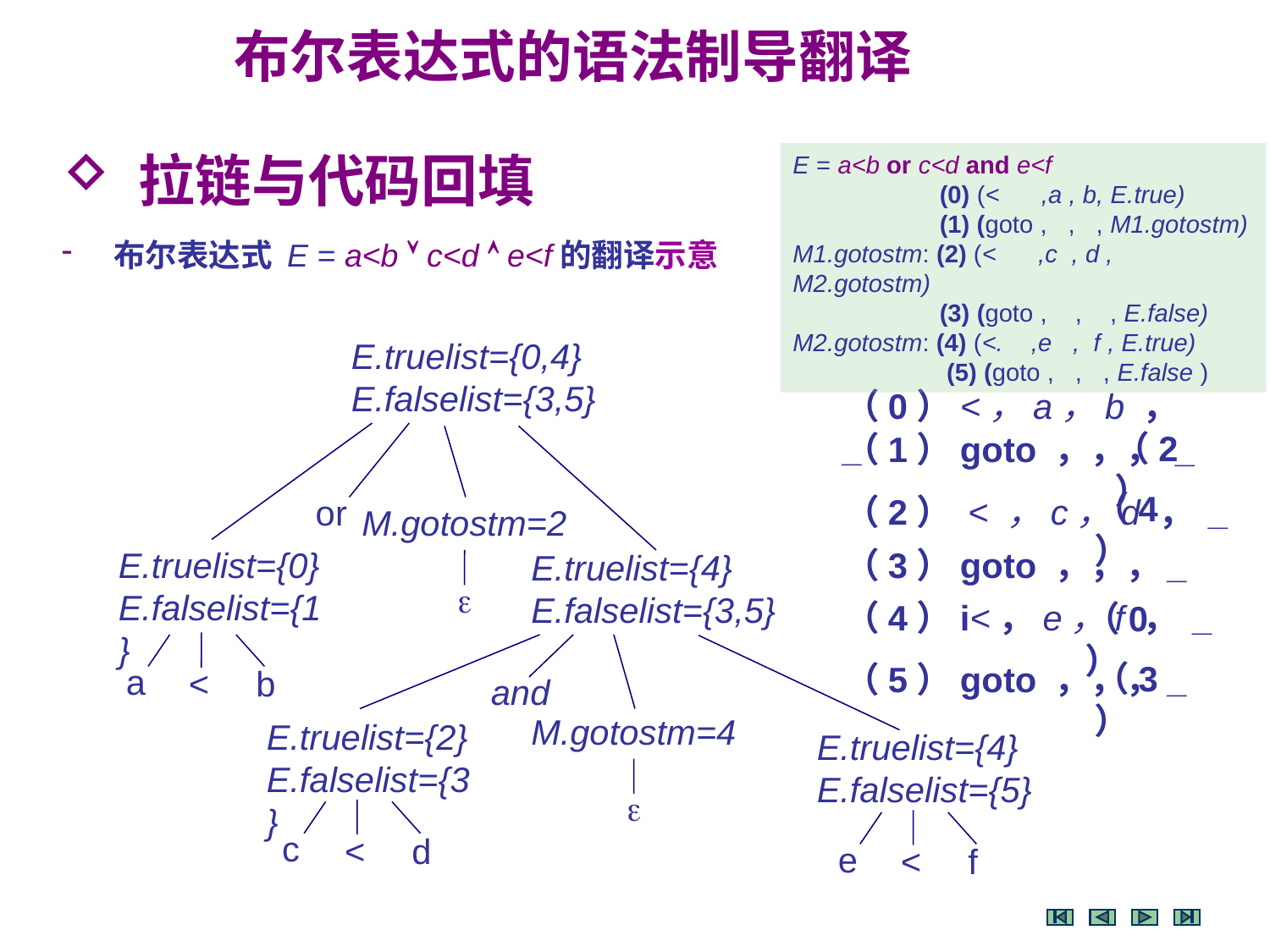

布尔表达式的语法制导翻译
 拉链与代码回填
E = a<b or c<d and e<f
                     (0) (<      ,a , b, E.true)
                     (1) (goto ,   ,   , M1.gotostm)
M1.gotostm: (2) (<      ,c  , d , M2.gotostm)
                     (3) (goto ,    ,    , E.false)
M2.gotostm: (4) (<.    ,e   ,  f , E.true)
                      (5) (goto ,   ,   , E.false )
  布尔表达式 E = a<b ∨ c<d ∧ e<f的翻译示意
E.truelist={0,4}
E.falselist={3,5}

（0）<，a，b ， _
（2）
（1）goto ，，， _
（4）
（2） < ，c，d ， _
or
M.gotostm=2

ε
（3）goto ，，，_
E.truelist={0}
E.falselist={1}

a
<
b
E.truelist={4}
E.falselist={3,5}

（4）i<，e，f ， _
（0）
（3）
（5）goto ，，，_
and
M.gotostm=4

ε
E.truelist={2}
E.falselist={3}

c
<
d
E.truelist={4}
E.falselist={5}

e
<
f